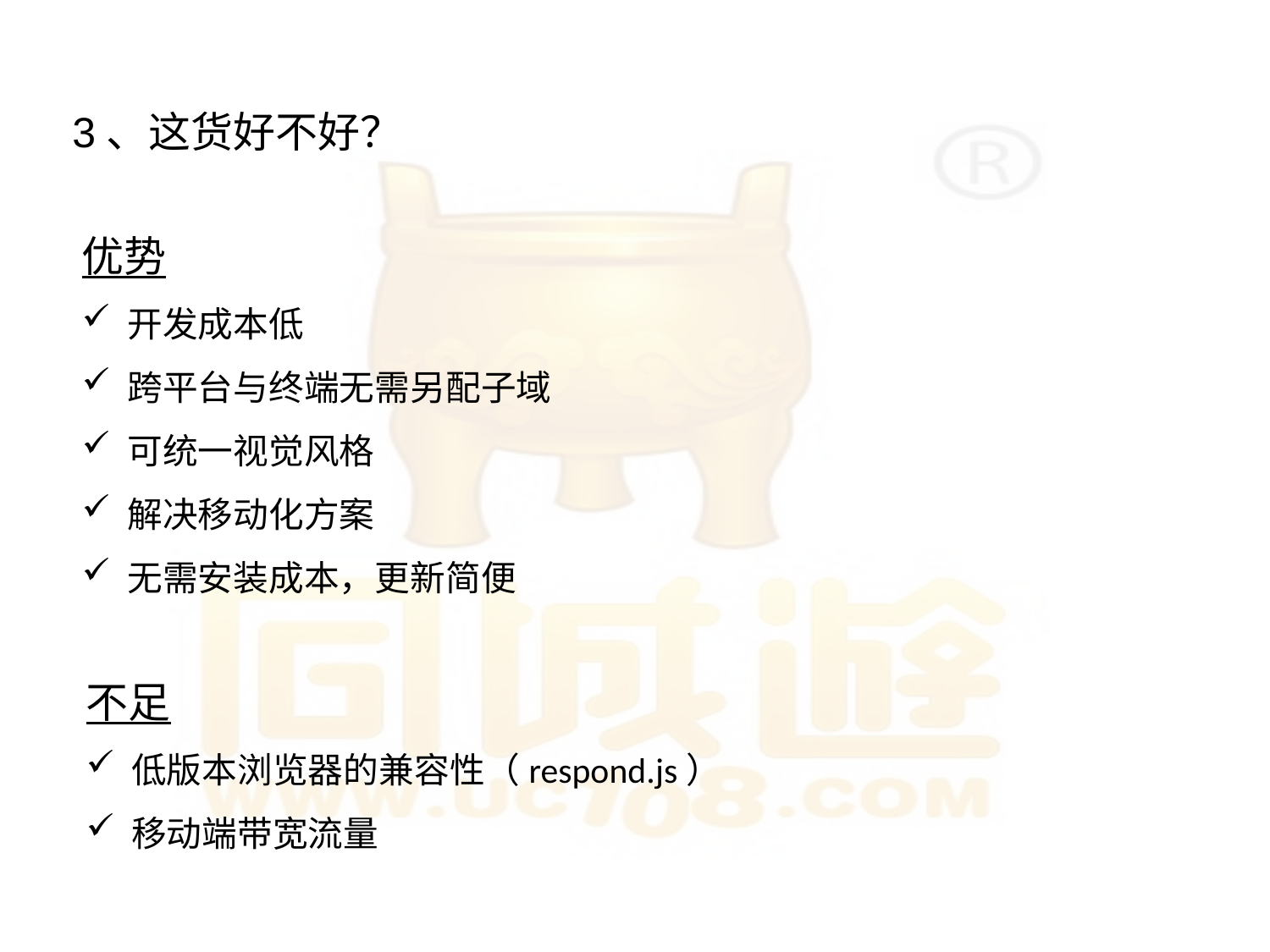

3、这货好不好？

优势
 开发成本低
 跨平台与终端无需另配子域
 可统一视觉风格
 解决移动化方案
 无需安装成本，更新简便
不足
 低版本浏览器的兼容性（respond.js）
 移动端带宽流量